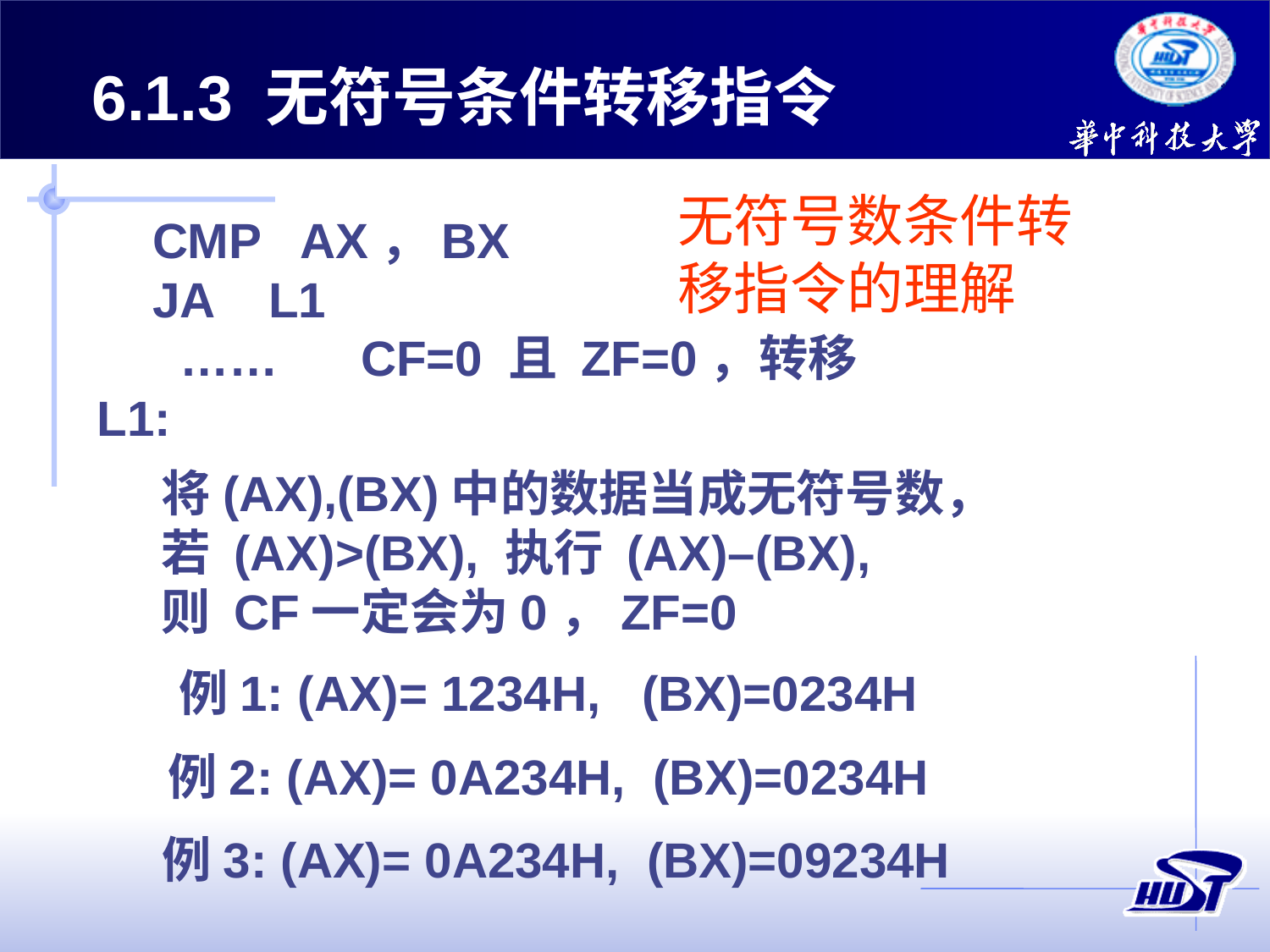

6.1.3 无符号条件转移指令
无符号数条件转移指令的理解
    CMP   AX，BX
    JA    L1
      ……      CF=0 且 ZF=0，转移
L1:

  将(AX),(BX)中的数据当成无符号数，
  若 (AX)>(BX), 执行 (AX)–(BX),
  则 CF一定会为0，ZF=0
例1: (AX)= 1234H,   (BX)=0234H
例2: (AX)= 0A234H,  (BX)=0234H

例3: (AX)= 0A234H,  (BX)=09234H